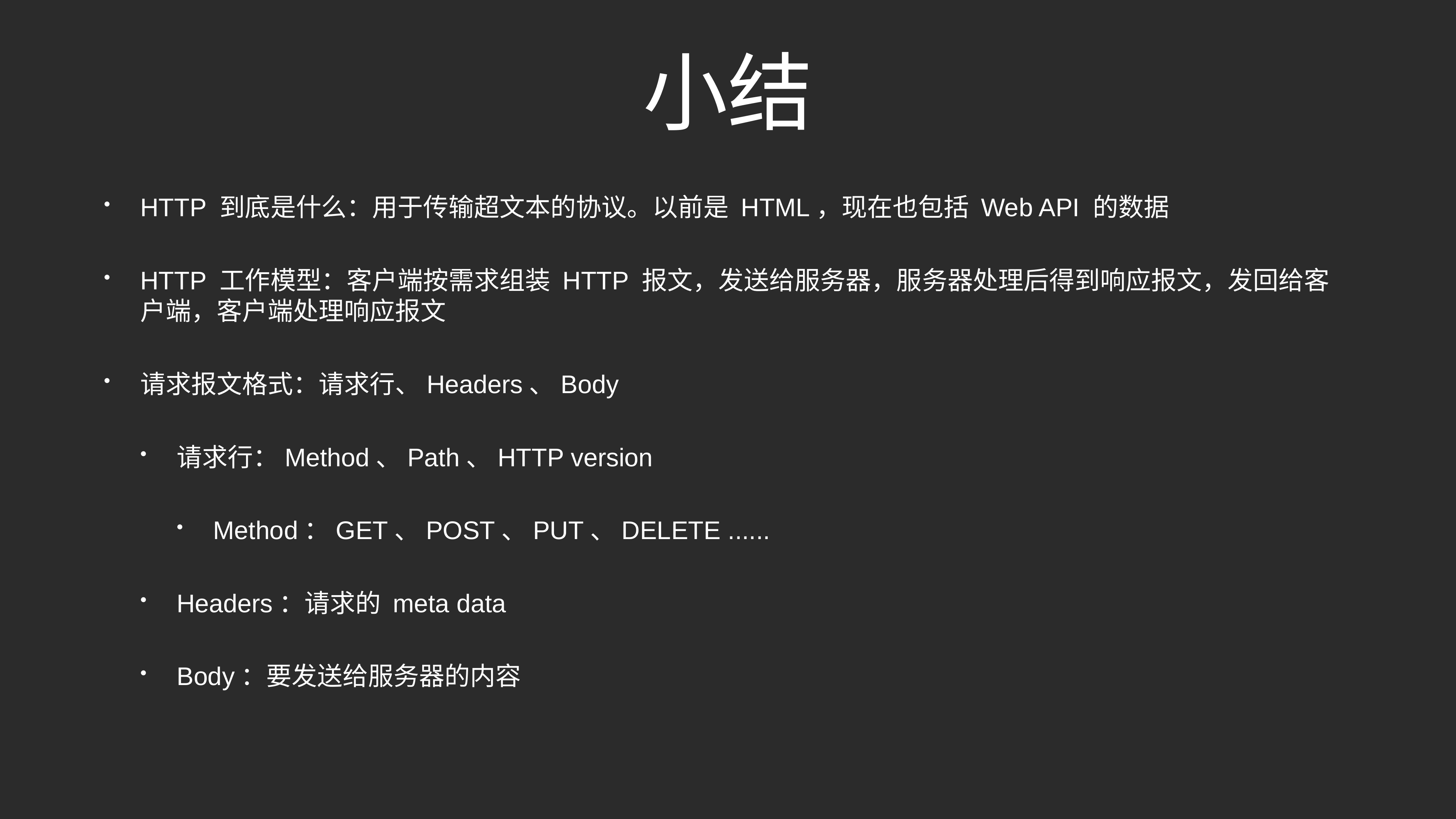

# 小结
HTTP 到底是什么：用于传输超文本的协议。以前是 HTML，现在也包括 Web API 的数据
HTTP 工作模型：客户端按需求组装 HTTP 报文，发送给服务器，服务器处理后得到响应报文，发回给客户端，客户端处理响应报文
请求报文格式：请求行、Headers、Body
请求行：Method、Path、HTTP version
Method：GET、POST、PUT、DELETE ......
Headers：请求的 meta data
Body：要发送给服务器的内容